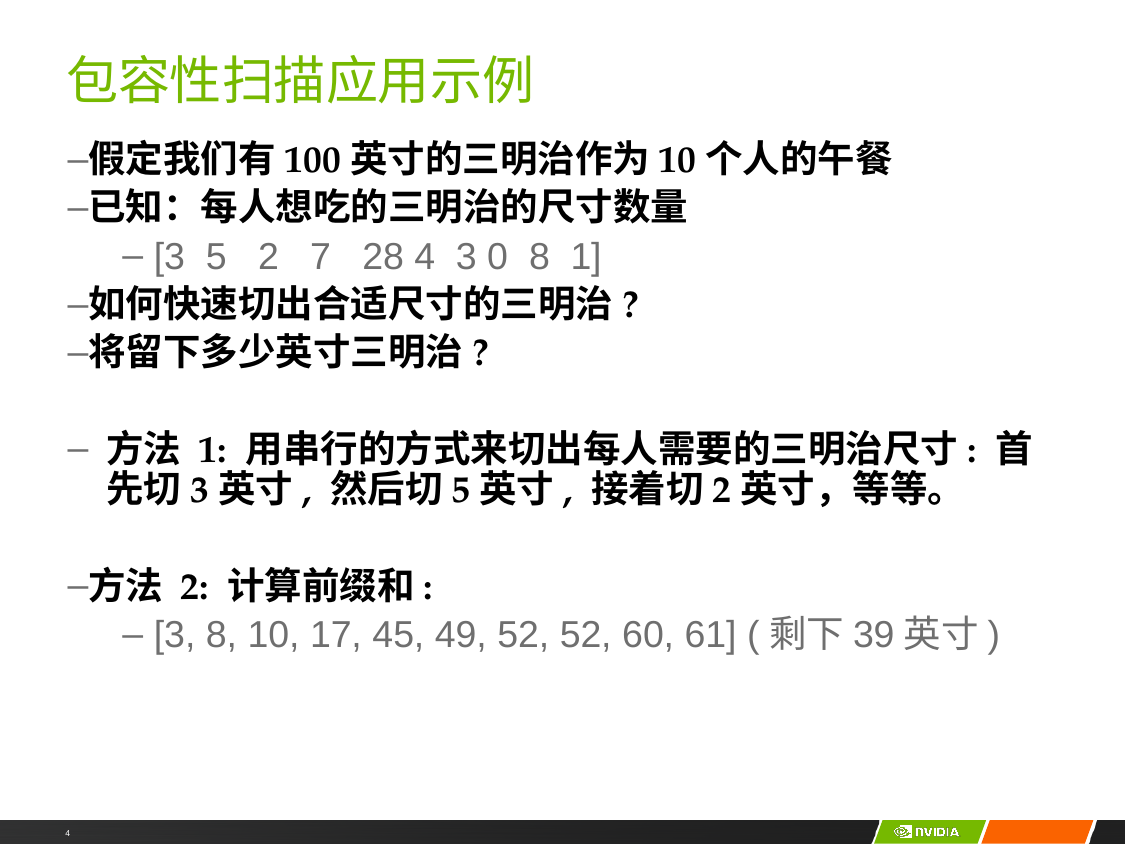

# 包容性扫描应用示例
假定我们有100英寸的三明治作为10个人的午餐
已知：每人想吃的三明治的尺寸数量
[3  5   2   7   28 4  3 0  8  1]
如何快速切出合适尺寸的三明治?
将留下多少英寸三明治?

方法 1: 用串行的方式来切出每人需要的三明治尺寸: 首先切3英寸, 然后切5英寸, 接着切2英寸，等等。

方法 2: 计算前缀和:
[3, 8, 10, 17, 45, 49, 52, 52, 60, 61] (剩下39英寸)